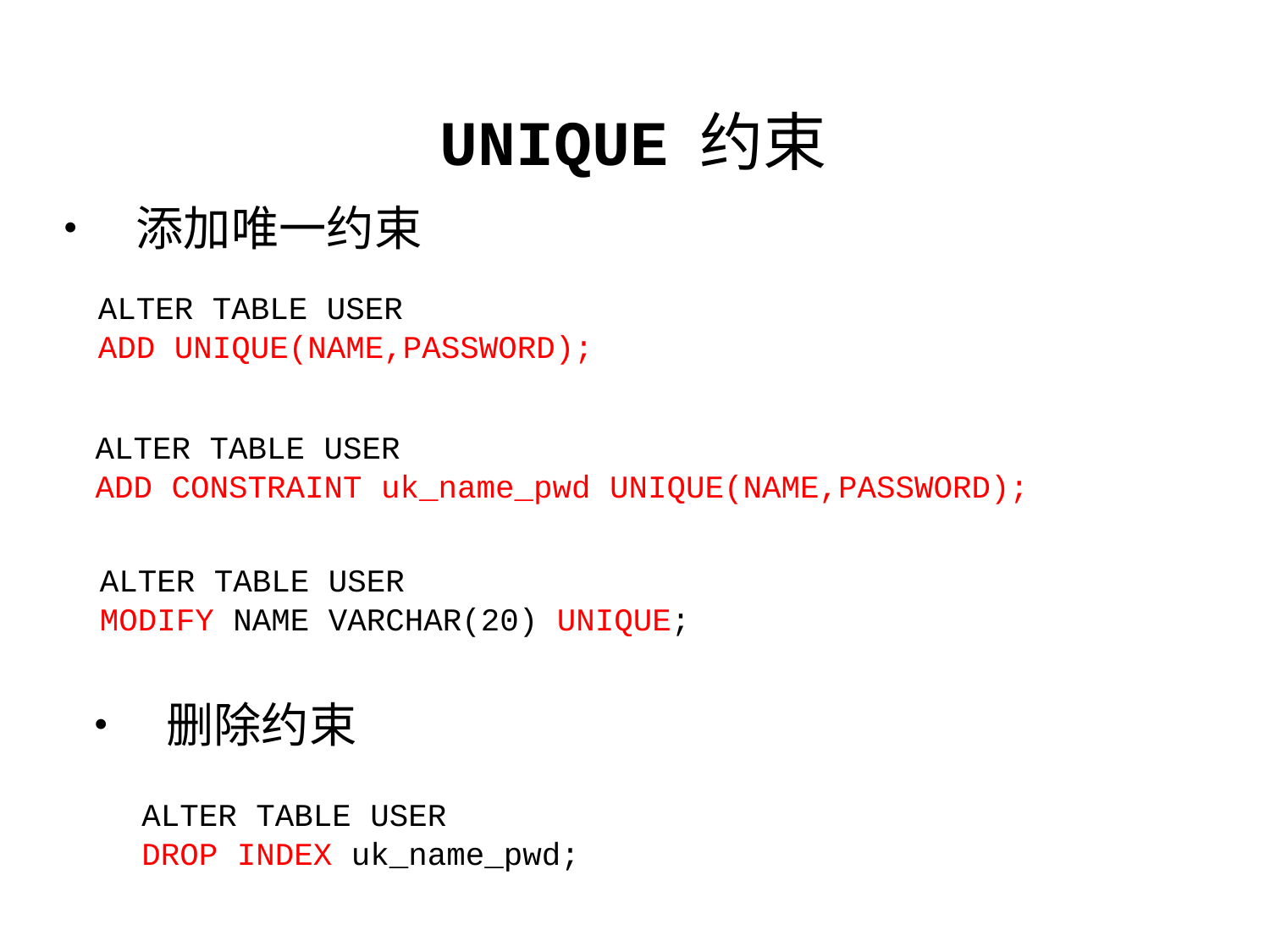

UNIQUE 约束
• 添加唯一约束
ALTER TABLE USER
ADD UNIQUE(NAME,PASSWORD);
ALTER TABLE USER
ADD CONSTRAINT uk_name_pwd UNIQUE(NAME,PASSWORD);
ALTER TABLE USER
MODIFY NAME VARCHAR(20) UNIQUE;
• 删除约束
ALTER TABLE USER
DROP INDEX uk_name_pwd;